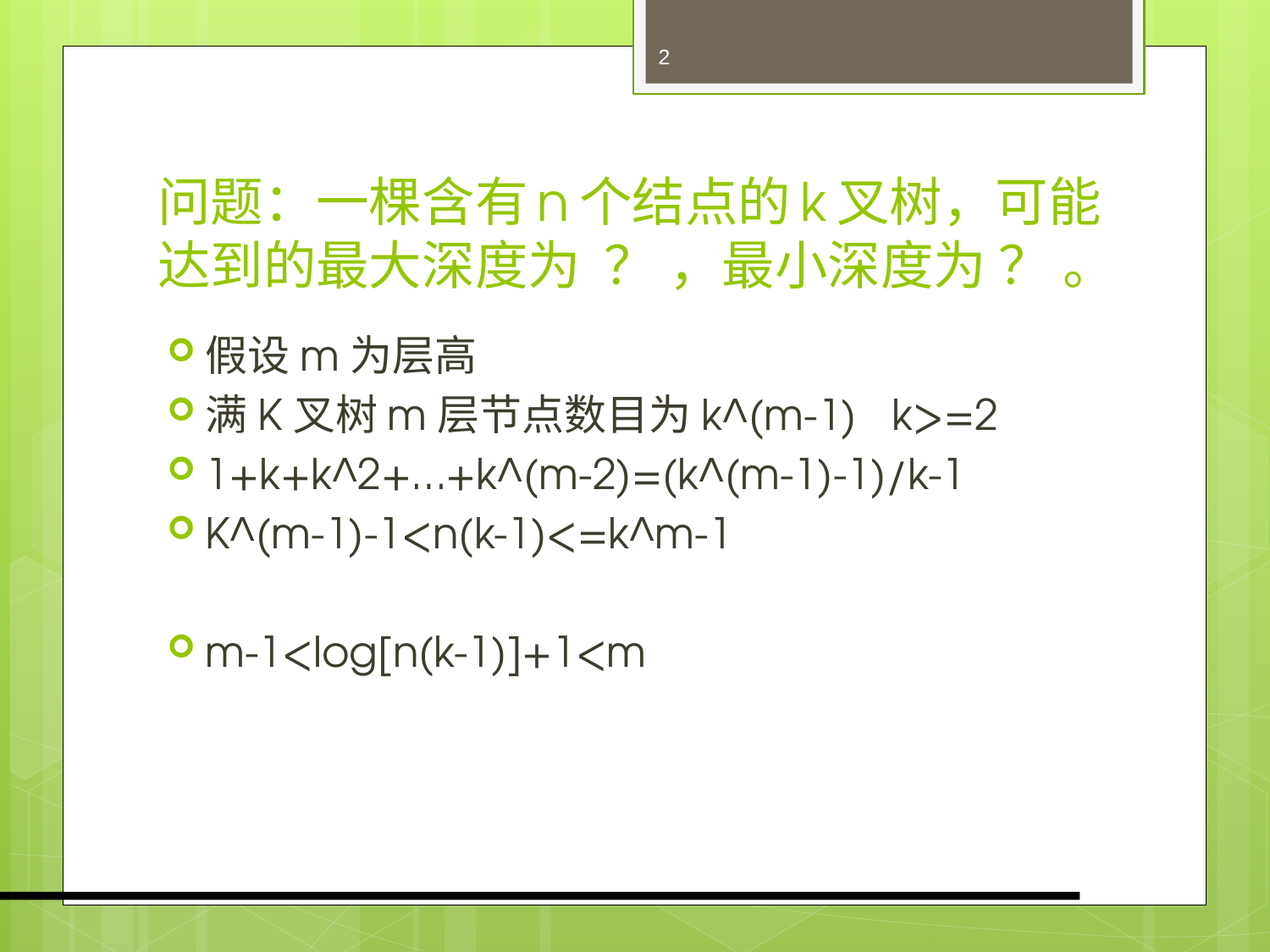

2
# 问题：一棵含有n个结点的k叉树，可能达到的最大深度为  ？ ，最小深度为 ？ 。
假设m为层高
满K叉树m层节点数目为k^(m-1)   k>=2
1+k+k^2+…+k^(m-2)=(k^(m-1)-1)/k-1
K^(m-1)-1<n(k-1)<=k^m-1

m-1<log[n(k-1)]+1<m